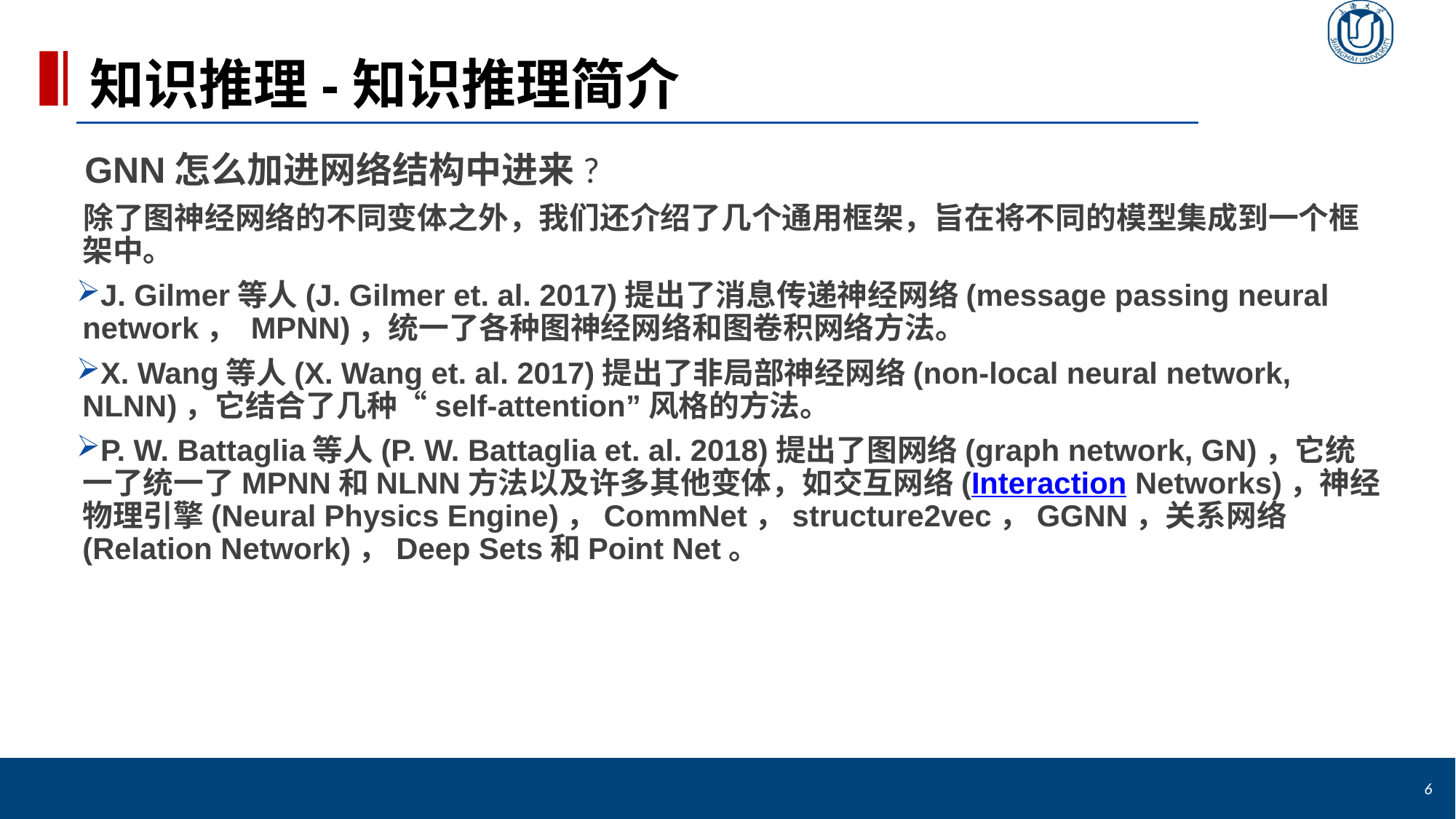

# 知识推理-知识推理简介
GNN怎么加进网络结构中进来?
除了图神经网络的不同变体之外，我们还介绍了几个通用框架，旨在将不同的模型集成到一个框架中。
J. Gilmer等人(J. Gilmer et. al. 2017)提出了消息传递神经网络(message passing neural network， MPNN)，统一了各种图神经网络和图卷积网络方法。
X. Wang等人(X. Wang et. al. 2017)提出了非局部神经网络(non-local neural network, NLNN)，它结合了几种“self-attention”风格的方法。
P. W. Battaglia等人(P. W. Battaglia et. al. 2018)提出了图网络(graph network, GN)，它统一了统一了MPNN和NLNN方法以及许多其他变体，如交互网络(Interaction Networks)，神经物理引擎(Neural Physics Engine)，CommNet，structure2vec，GGNN，关系网络(Relation Network)，Deep Sets和Point Net。

6